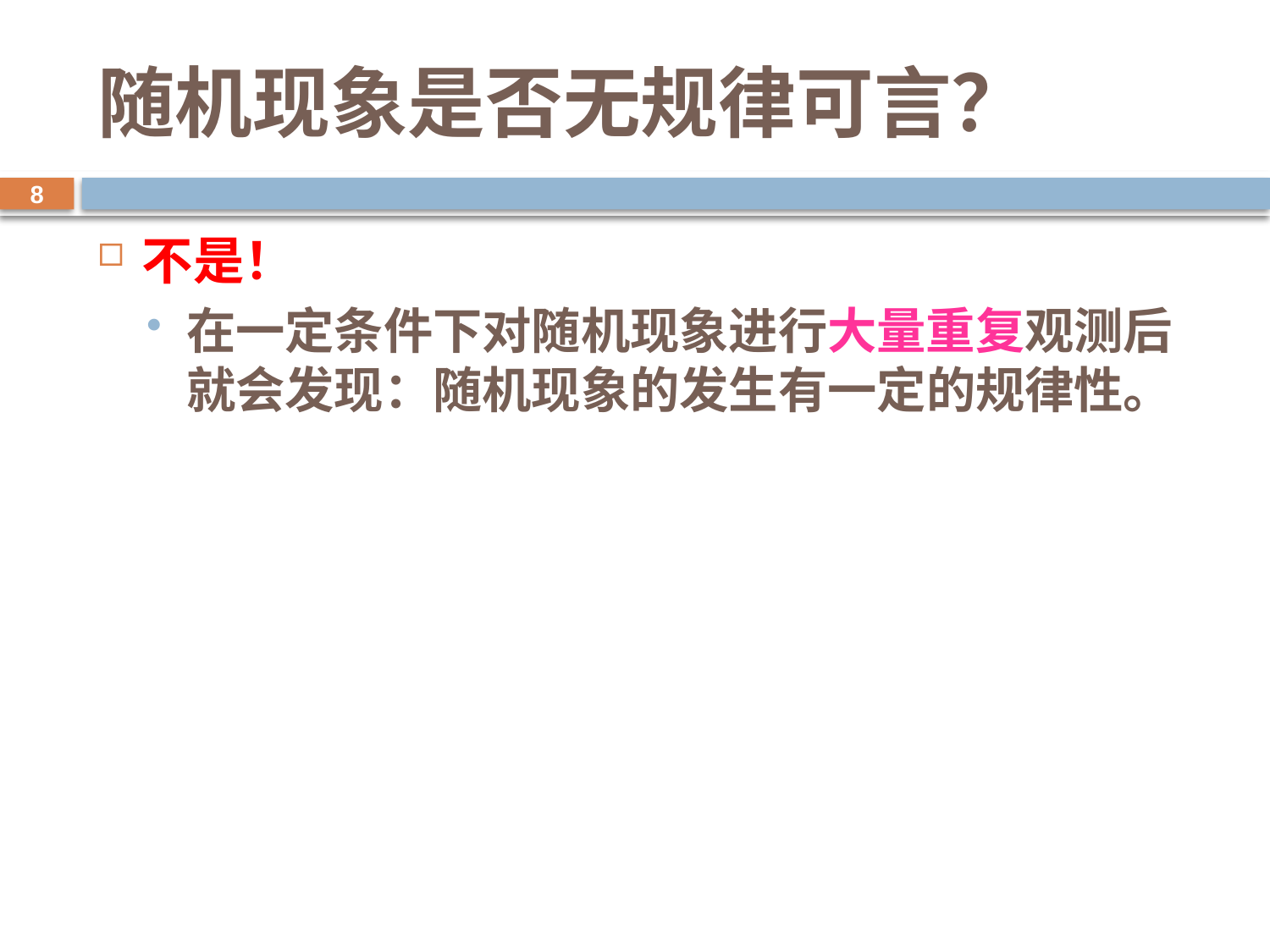

# 随机现象是否无规律可言？
8
不是！
在一定条件下对随机现象进行大量重复观测后就会发现：随机现象的发生有一定的规律性。